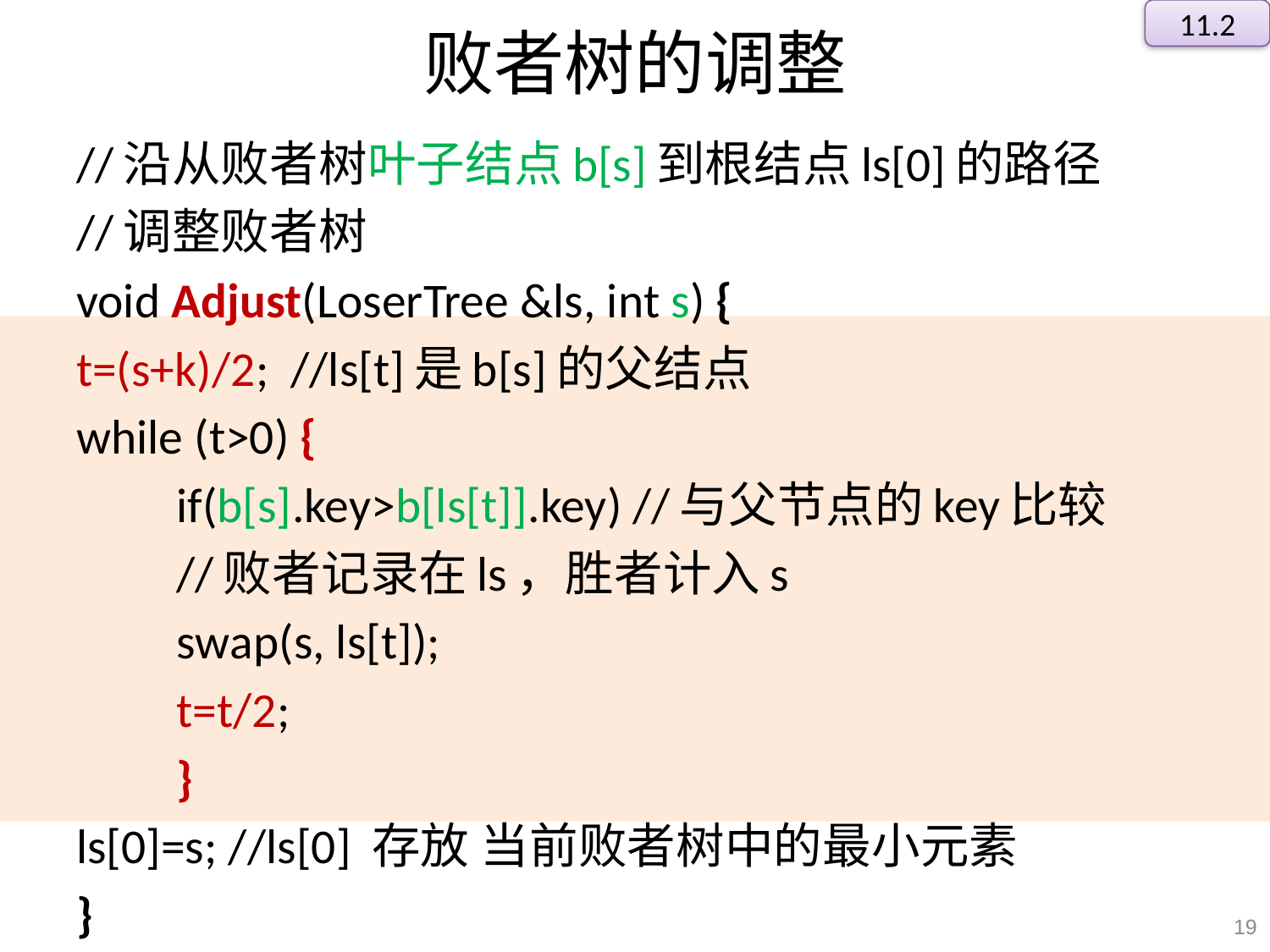

11.2
# 败者树的调整
//沿从败者树叶子结点b[s]到根结点ls[0]的路径
//调整败者树
void Adjust(LoserTree &ls, int s) {
t=(s+k)/2;  //ls[t]是b[s]的父结点
while (t>0) {
	if(b[s].key>b[ls[t]].key) //与父节点的key比较
		//败者记录在ls，胜者计入s
		swap(s, ls[t]);
	t=t/2;
 	}
ls[0]=s; //ls[0] 存放 当前败者树中的最小元素
}

19